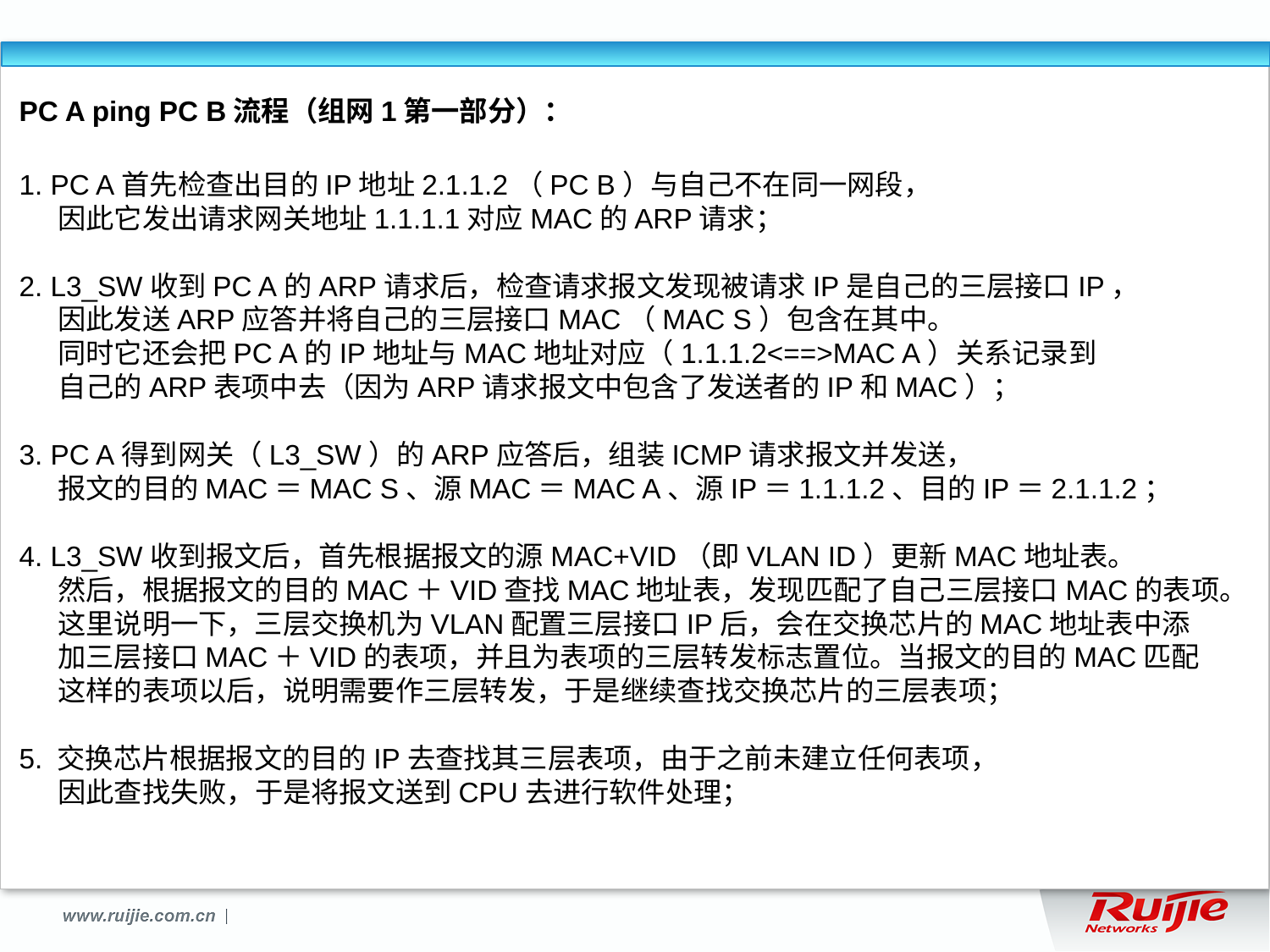

PC A ping PC B流程（组网1第一部分）：

1. PC A首先检查出目的IP地址2.1.1.2（PC B）与自己不在同一网段，
     因此它发出请求网关地址1.1.1.1对应MAC的ARP请求；

2. L3_SW收到PC A的ARP请求后，检查请求报文发现被请求IP是自己的三层接口IP，
     因此发送ARP应答并将自己的三层接口MAC（MAC S）包含在其中。
     同时它还会把PC A的IP地址与MAC地址对应（1.1.1.2<==>MAC A）关系记录到
     自己的ARP表项中去（因为ARP请求报文中包含了发送者的IP和MAC）；

3. PC A得到网关（L3_SW）的ARP应答后，组装ICMP请求报文并发送，
     报文的目的MAC＝MAC S、源MAC＝MAC A、源IP＝1.1.1.2、目的IP＝2.1.1.2；

4. L3_SW收到报文后，首先根据报文的源MAC+VID（即VLAN ID）更新MAC地址表。
     然后，根据报文的目的MAC＋VID查找MAC地址表，发现匹配了自己三层接口MAC的表项。
     这里说明一下，三层交换机为VLAN配置三层接口IP后，会在交换芯片的MAC地址表中添
     加三层接口MAC＋VID的表项，并且为表项的三层转发标志置位。当报文的目的MAC匹配
     这样的表项以后，说明需要作三层转发，于是继续查找交换芯片的三层表项；

5. 交换芯片根据报文的目的IP去查找其三层表项，由于之前未建立任何表项，
     因此查找失败，于是将报文送到CPU去进行软件处理；